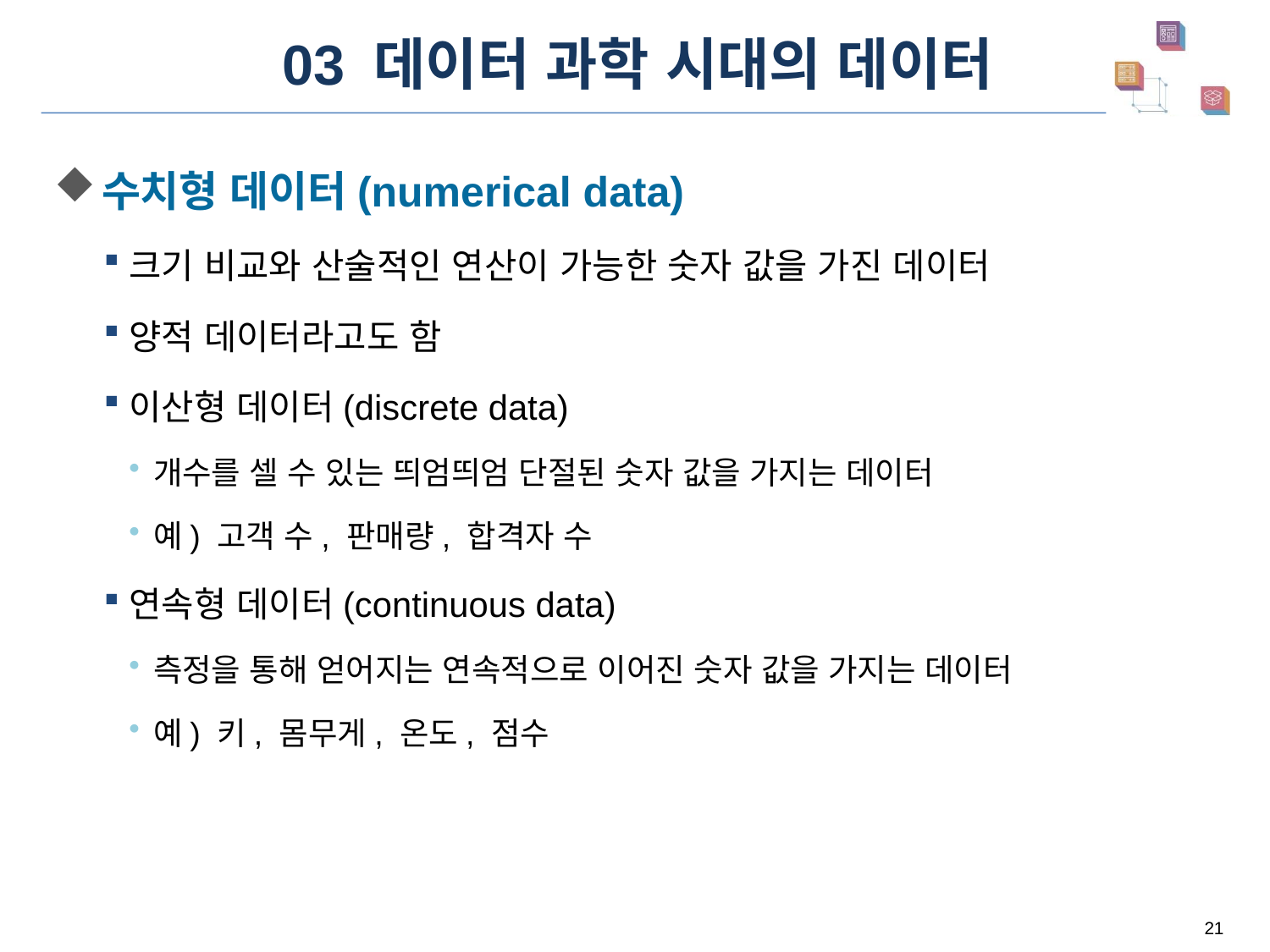

# 03 데이터 과학 시대의 데이터
수치형 데이터(numerical data)
크기 비교와 산술적인 연산이 가능한 숫자 값을 가진 데이터
양적 데이터라고도 함
이산형 데이터(discrete data)
개수를 셀 수 있는 띄엄띄엄 단절된 숫자 값을 가지는 데이터
예) 고객 수, 판매량, 합격자 수
연속형 데이터(continuous data)
측정을 통해 얻어지는 연속적으로 이어진 숫자 값을 가지는 데이터
예) 키, 몸무게, 온도, 점수